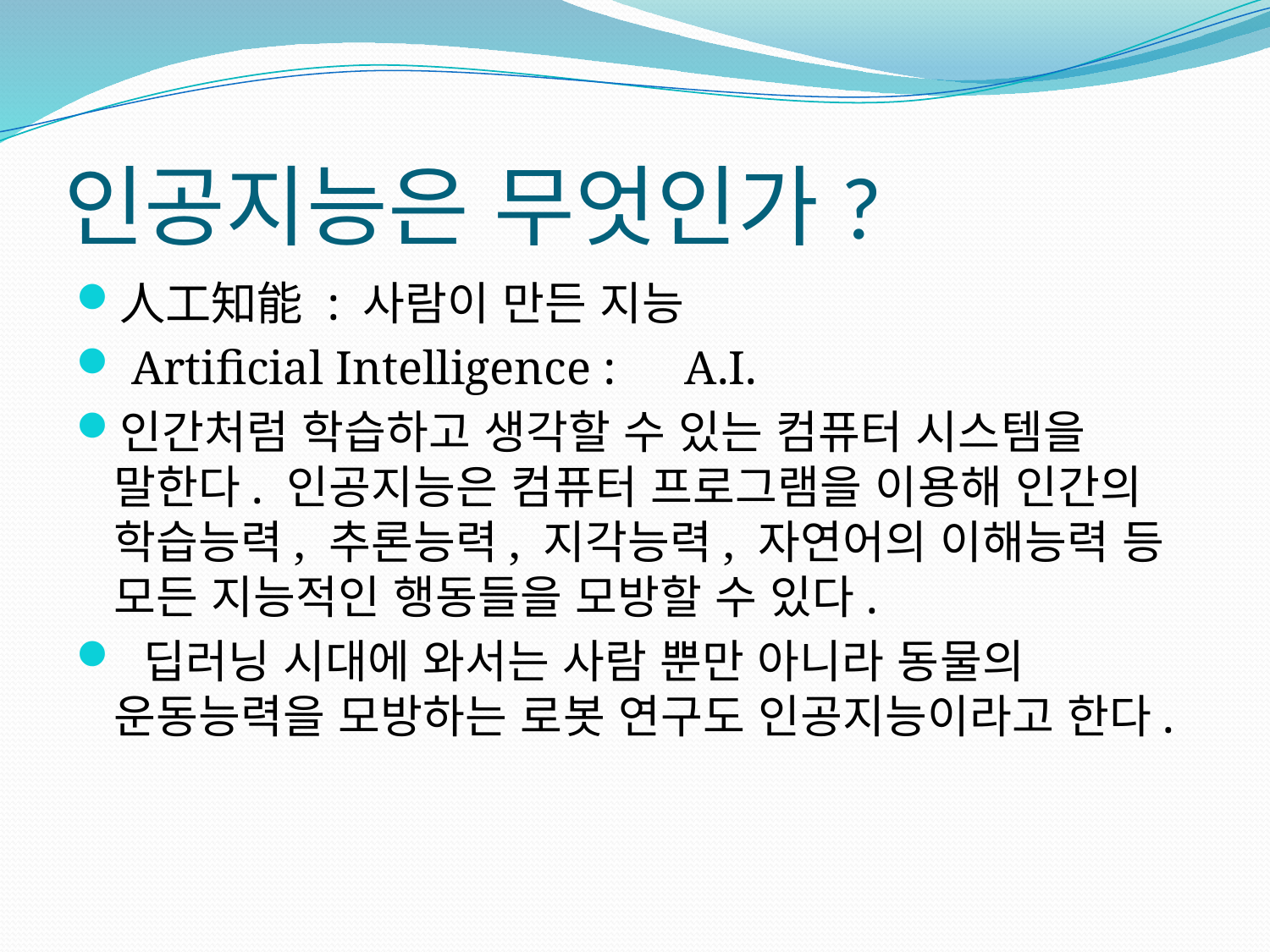

# 인공지능은 무엇인가?
人工知能 : 사람이 만든 지능
 Artificial Intelligence :　A.I.
인간처럼 학습하고 생각할 수 있는 컴퓨터 시스템을 말한다. 인공지능은 컴퓨터 프로그램을 이용해 인간의 학습능력, 추론능력, 지각능력, 자연어의 이해능력 등 모든 지능적인 행동들을 모방할 수 있다.
 딥러닝 시대에 와서는 사람 뿐만 아니라 동물의 운동능력을 모방하는 로봇 연구도 인공지능이라고 한다.